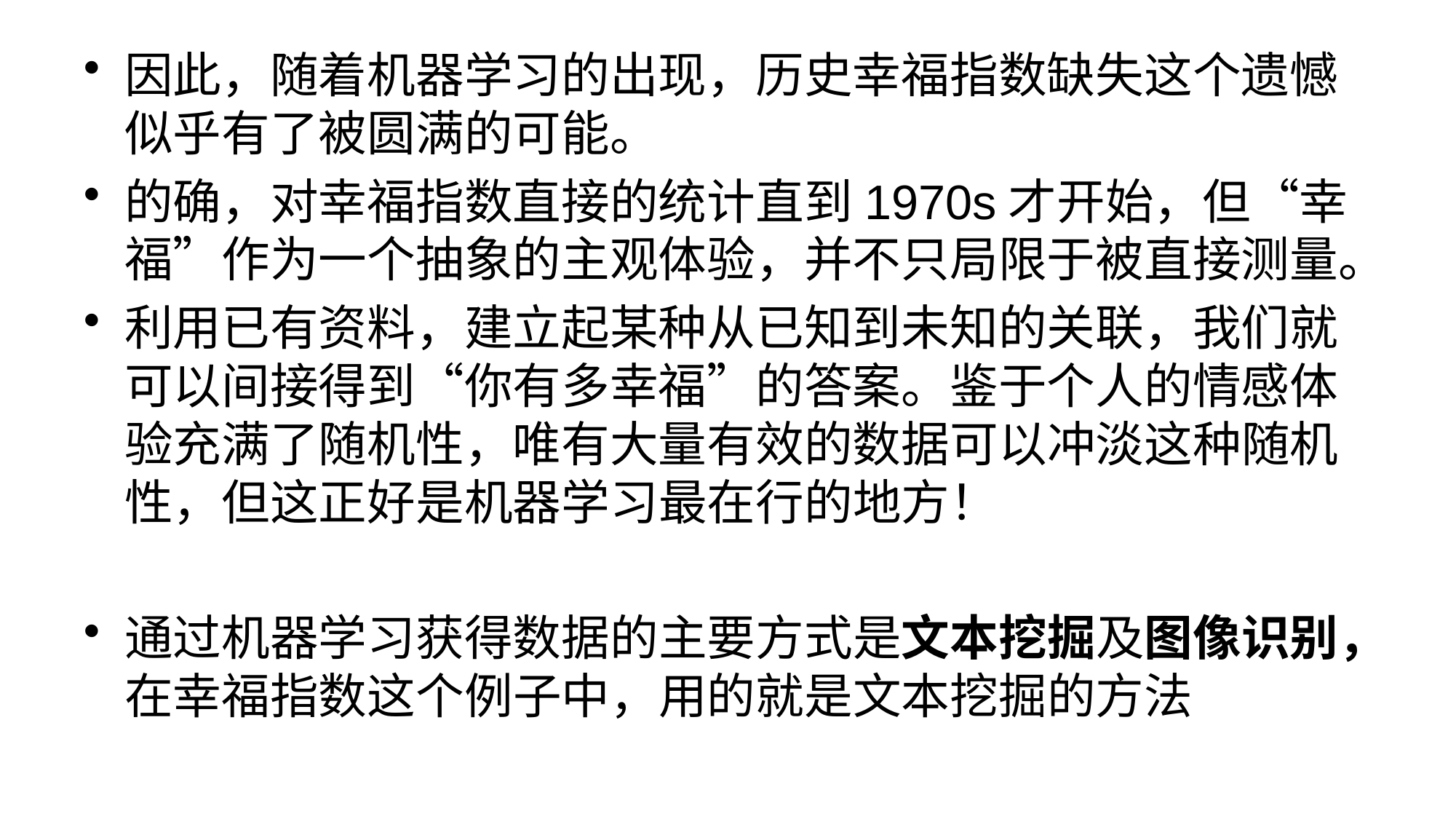

因此，随着机器学习的出现，历史幸福指数缺失这个遗憾似乎有了被圆满的可能。
的确，对幸福指数直接的统计直到1970s才开始，但“幸福”作为一个抽象的主观体验，并不只局限于被直接测量。
利用已有资料，建立起某种从已知到未知的关联，我们就可以间接得到“你有多幸福”的答案。鉴于个人的情感体验充满了随机性，唯有大量有效的数据可以冲淡这种随机性，但这正好是机器学习最在行的地方！

通过机器学习获得数据的主要方式是文本挖掘及图像识别，在幸福指数这个例子中，用的就是文本挖掘的方法